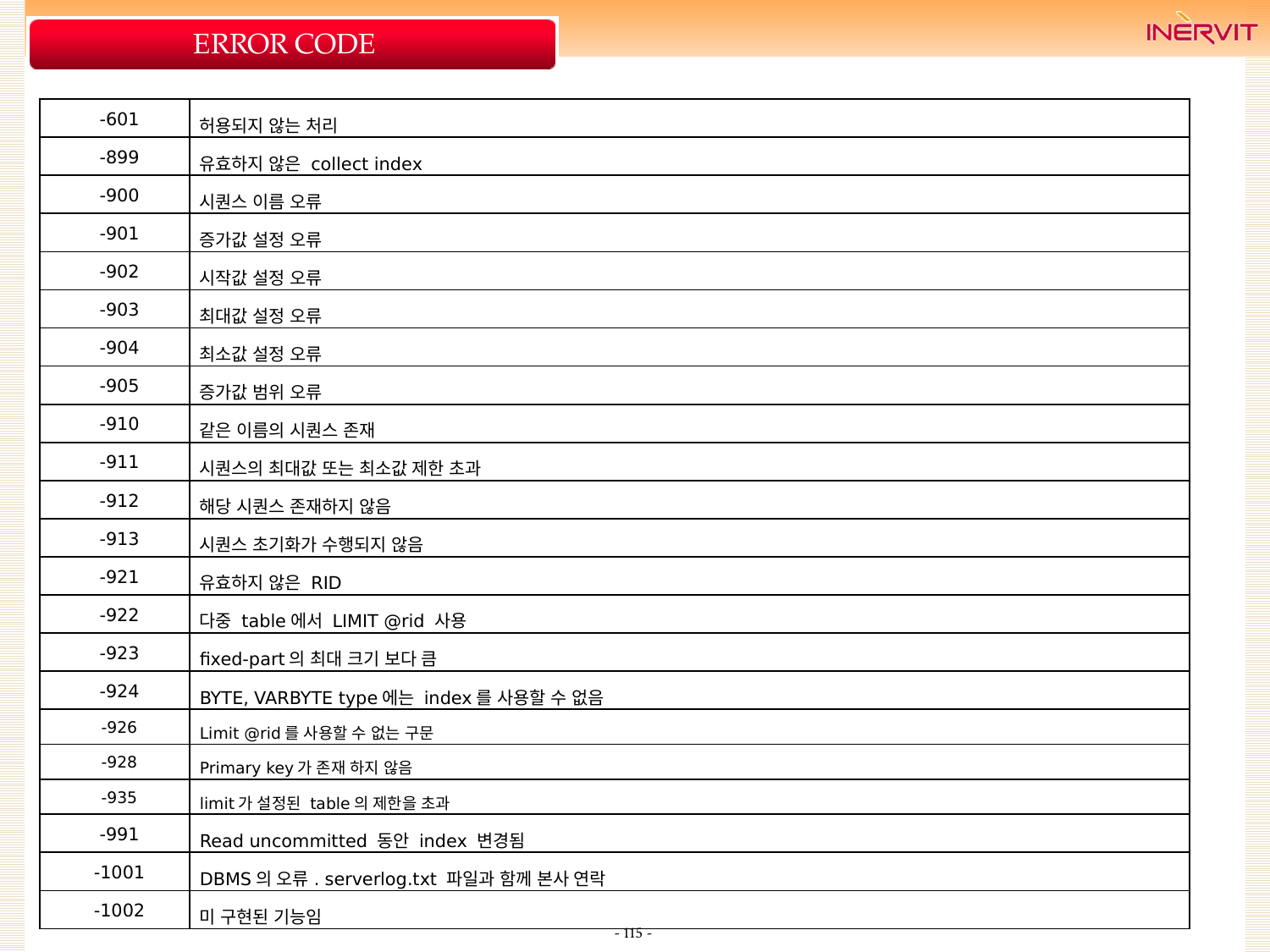

# ERROR CODE
| -601 | 허용되지 않는 처리 |
| --- | --- |
| -899 | 유효하지 않은 collect index |
| -900 | 시퀀스 이름 오류 |
| -901 | 증가값 설정 오류 |
| -902 | 시작값 설정 오류 |
| -903 | 최대값 설정 오류 |
| -904 | 최소값 설정 오류 |
| -905 | 증가값 범위 오류 |
| -910 | 같은 이름의 시퀀스 존재 |
| -911 | 시퀀스의 최대값 또는 최소값 제한 초과 |
| -912 | 해당 시퀀스 존재하지 않음 |
| -913 | 시퀀스 초기화가 수행되지 않음 |
| -921 | 유효하지 않은 RID |
| -922 | 다중 table에서 LIMIT @rid 사용 |
| -923 | fixed-part의 최대 크기 보다 큼 |
| -924 | BYTE, VARBYTE type에는 index를 사용할 수 없음 |
| -926 | Limit @rid를 사용할 수 없는 구문 |
| -928 | Primary key가 존재 하지 않음 |
| -935 | limit가 설정된 table의 제한을 초과 |
| -991 | Read uncommitted 동안 index 변경됨 |
| -1001 | DBMS의 오류. serverlog.txt 파일과 함께 본사 연락 |
| -1002 | 미 구현된 기능임 |
- 115 -